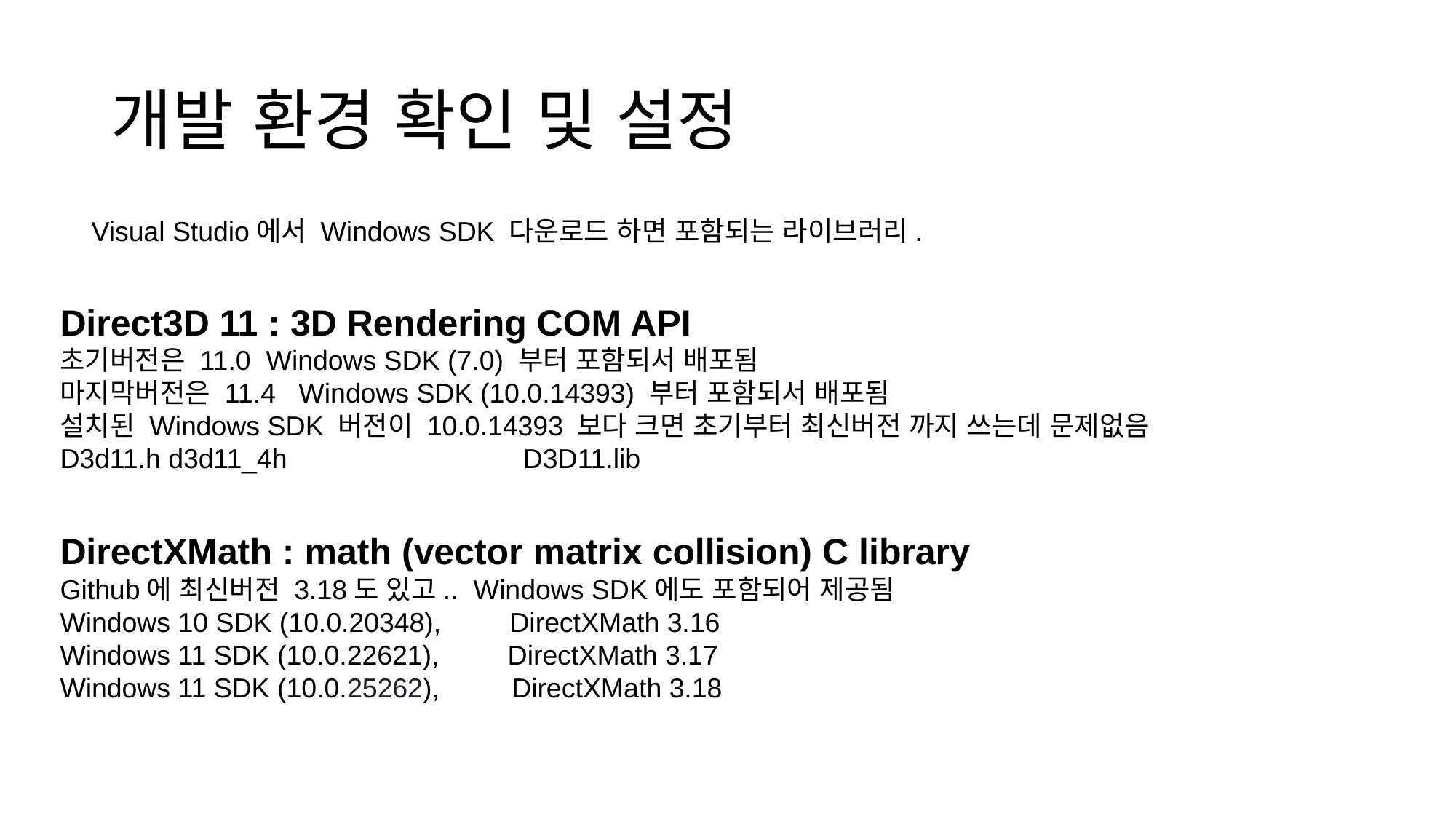

# 개발 환경 확인 및 설정
Visual Studio에서 Windows SDK 다운로드 하면 포함되는 라이브러리.
Direct3D 11 : 3D Rendering COM API
초기버전은 11.0  Windows SDK (7.0) 부터 포함되서 배포됨
마지막버전은 11.4   Windows SDK (10.0.14393) 부터 포함되서 배포됨
설치된 Windows SDK 버전이 10.0.14393 보다 크면 초기부터 최신버전 까지 쓰는데 문제없음
D3d11.h d3d11_4h                               D3D11.lib
DirectXMath : math (vector matrix collision) C library
Github에 최신버전 3.18도 있고..  Windows SDK에도 포함되어 제공됨
Windows 10 SDK (10.0.20348),         DirectXMath 3.16
Windows 11 SDK (10.0.22621),         DirectXMath 3.17
Windows 11 SDK (10.0.25262), 	  DirectXMath 3.18